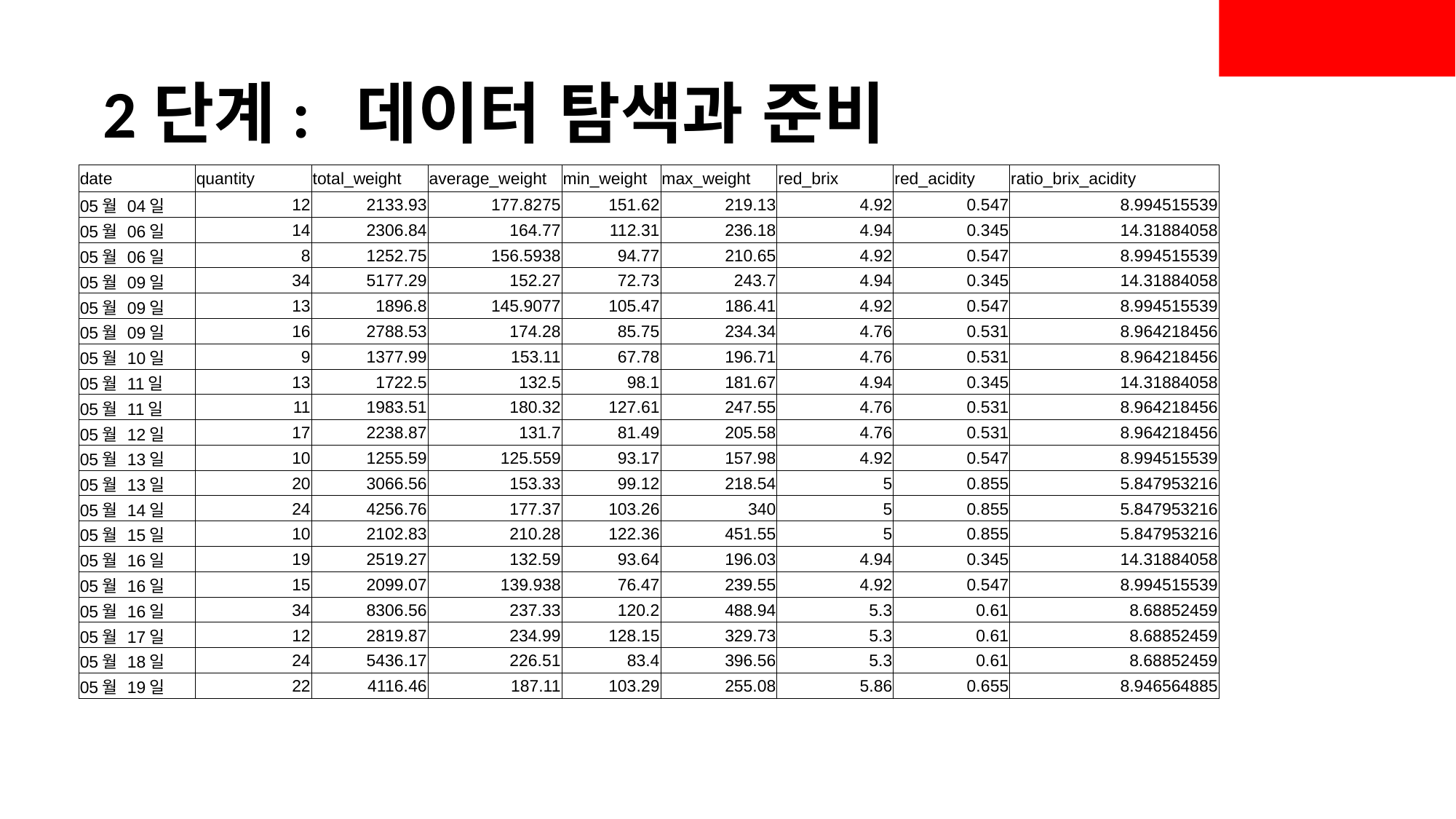

#
 2단계:  데이터 탐색과 준비
| date | quantity | total\_weight | average\_weight | min\_weight | max\_weight | red\_brix | red\_acidity | ratio\_brix\_acidity |
| --- | --- | --- | --- | --- | --- | --- | --- | --- |
| 05월 04일 | 12 | 2133.93 | 177.8275 | 151.62 | 219.13 | 4.92 | 0.547 | 8.994515539 |
| 05월 06일 | 14 | 2306.84 | 164.77 | 112.31 | 236.18 | 4.94 | 0.345 | 14.31884058 |
| 05월 06일 | 8 | 1252.75 | 156.5938 | 94.77 | 210.65 | 4.92 | 0.547 | 8.994515539 |
| 05월 09일 | 34 | 5177.29 | 152.27 | 72.73 | 243.7 | 4.94 | 0.345 | 14.31884058 |
| 05월 09일 | 13 | 1896.8 | 145.9077 | 105.47 | 186.41 | 4.92 | 0.547 | 8.994515539 |
| 05월 09일 | 16 | 2788.53 | 174.28 | 85.75 | 234.34 | 4.76 | 0.531 | 8.964218456 |
| 05월 10일 | 9 | 1377.99 | 153.11 | 67.78 | 196.71 | 4.76 | 0.531 | 8.964218456 |
| 05월 11일 | 13 | 1722.5 | 132.5 | 98.1 | 181.67 | 4.94 | 0.345 | 14.31884058 |
| 05월 11일 | 11 | 1983.51 | 180.32 | 127.61 | 247.55 | 4.76 | 0.531 | 8.964218456 |
| 05월 12일 | 17 | 2238.87 | 131.7 | 81.49 | 205.58 | 4.76 | 0.531 | 8.964218456 |
| 05월 13일 | 10 | 1255.59 | 125.559 | 93.17 | 157.98 | 4.92 | 0.547 | 8.994515539 |
| 05월 13일 | 20 | 3066.56 | 153.33 | 99.12 | 218.54 | 5 | 0.855 | 5.847953216 |
| 05월 14일 | 24 | 4256.76 | 177.37 | 103.26 | 340 | 5 | 0.855 | 5.847953216 |
| 05월 15일 | 10 | 2102.83 | 210.28 | 122.36 | 451.55 | 5 | 0.855 | 5.847953216 |
| 05월 16일 | 19 | 2519.27 | 132.59 | 93.64 | 196.03 | 4.94 | 0.345 | 14.31884058 |
| 05월 16일 | 15 | 2099.07 | 139.938 | 76.47 | 239.55 | 4.92 | 0.547 | 8.994515539 |
| 05월 16일 | 34 | 8306.56 | 237.33 | 120.2 | 488.94 | 5.3 | 0.61 | 8.68852459 |
| 05월 17일 | 12 | 2819.87 | 234.99 | 128.15 | 329.73 | 5.3 | 0.61 | 8.68852459 |
| 05월 18일 | 24 | 5436.17 | 226.51 | 83.4 | 396.56 | 5.3 | 0.61 | 8.68852459 |
| 05월 19일 | 22 | 4116.46 | 187.11 | 103.29 | 255.08 | 5.86 | 0.655 | 8.946564885 |